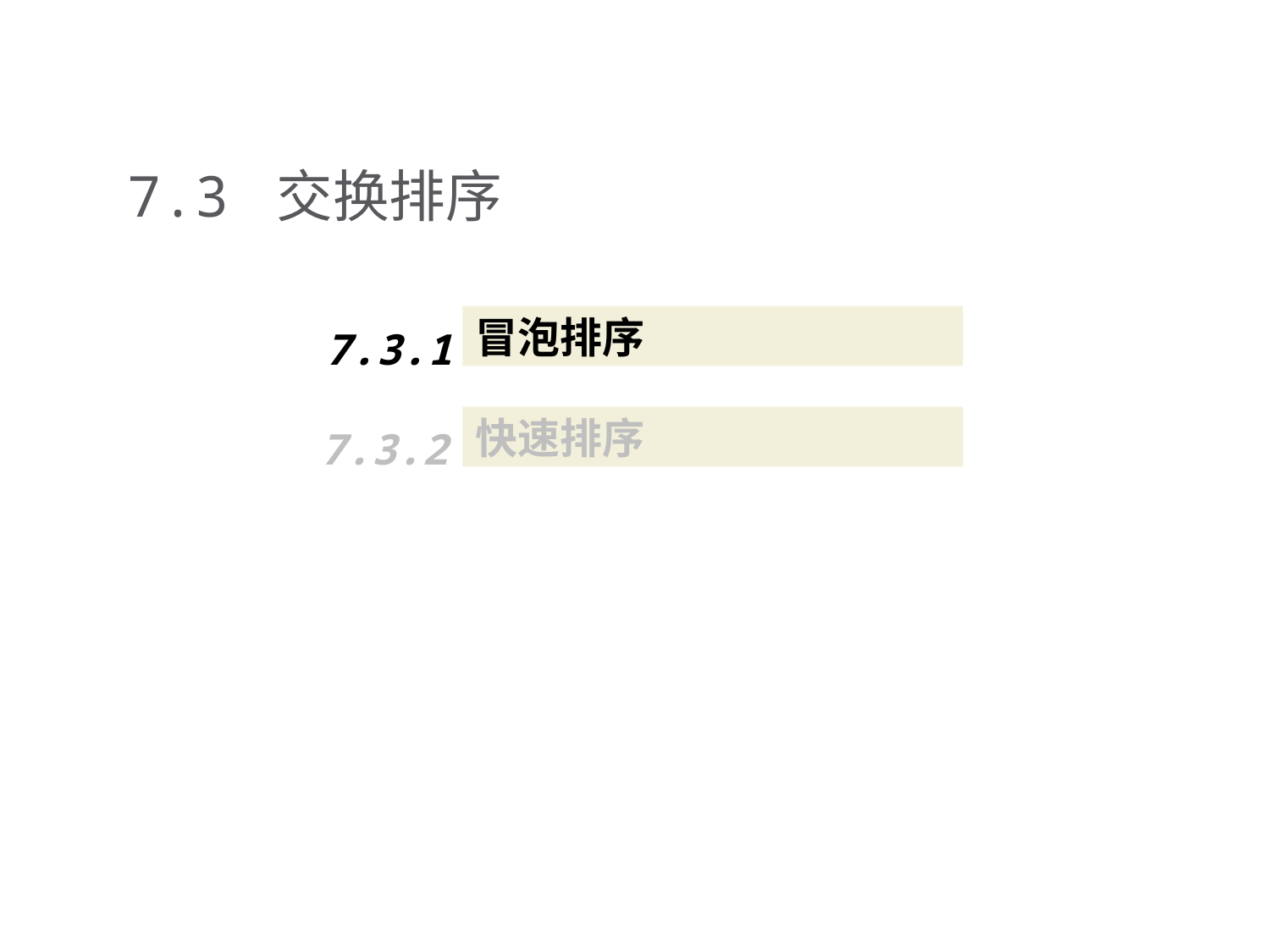

#
7.3 交换排序
冒泡排序
7.3.1
7.3.2
快速排序